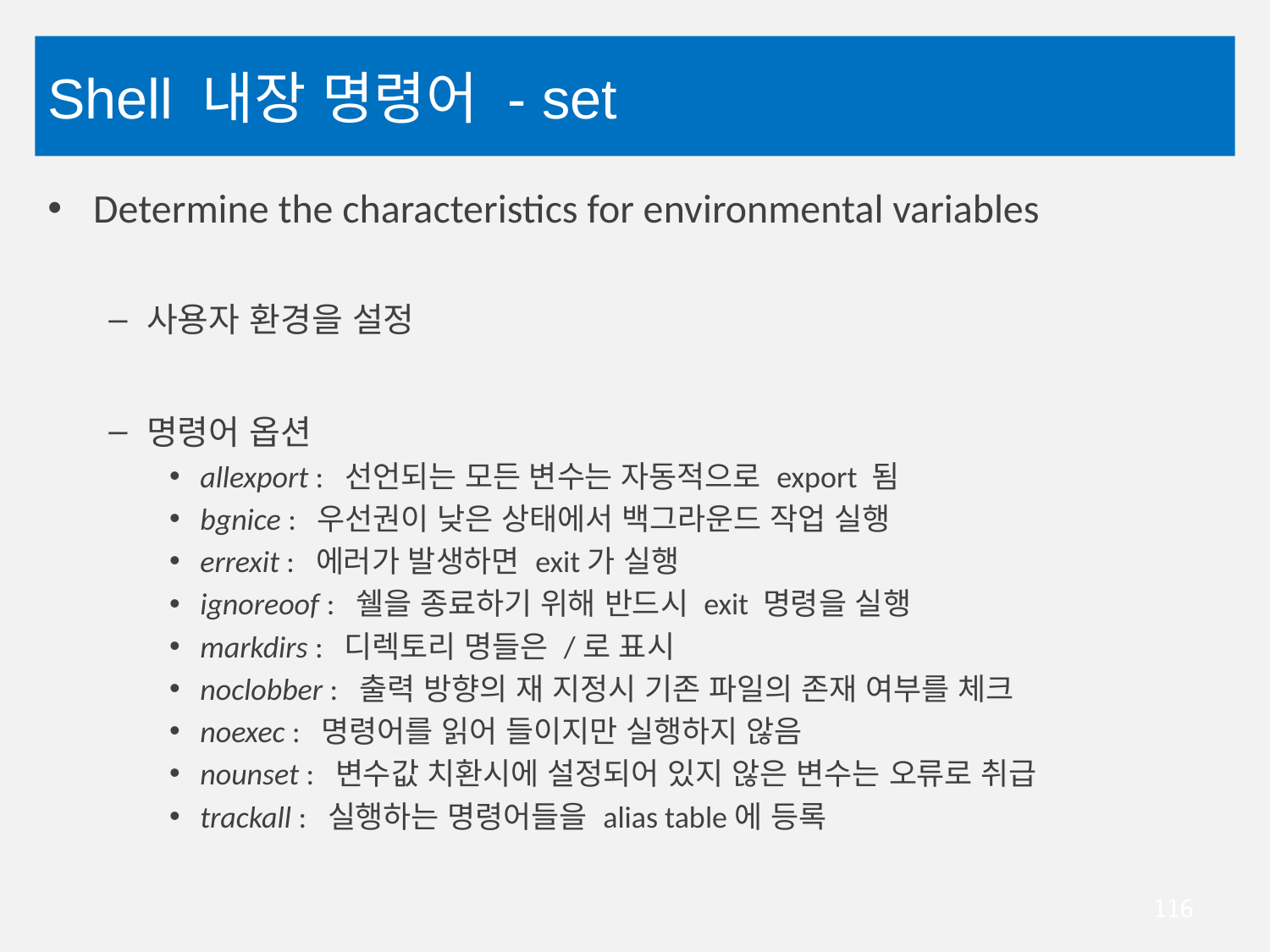

# Shell 내장 명령어 - set
Determine the characteristics for environmental variables

사용자 환경을 설정

명령어 옵션
allexport :  선언되는 모든 변수는 자동적으로 export 됨
bgnice :  우선권이 낮은 상태에서 백그라운드 작업 실행
errexit :  에러가 발생하면 exit가 실행
ignoreoof :  쉘을 종료하기 위해 반드시 exit 명령을 실행
markdirs :  디렉토리 명들은 /로 표시
noclobber :  출력 방향의 재 지정시 기존 파일의 존재 여부를 체크
noexec :  명령어를 읽어 들이지만 실행하지 않음
nounset :  변수값 치환시에 설정되어 있지 않은 변수는 오류로 취급
trackall :  실행하는 명령어들을 alias table에 등록

116